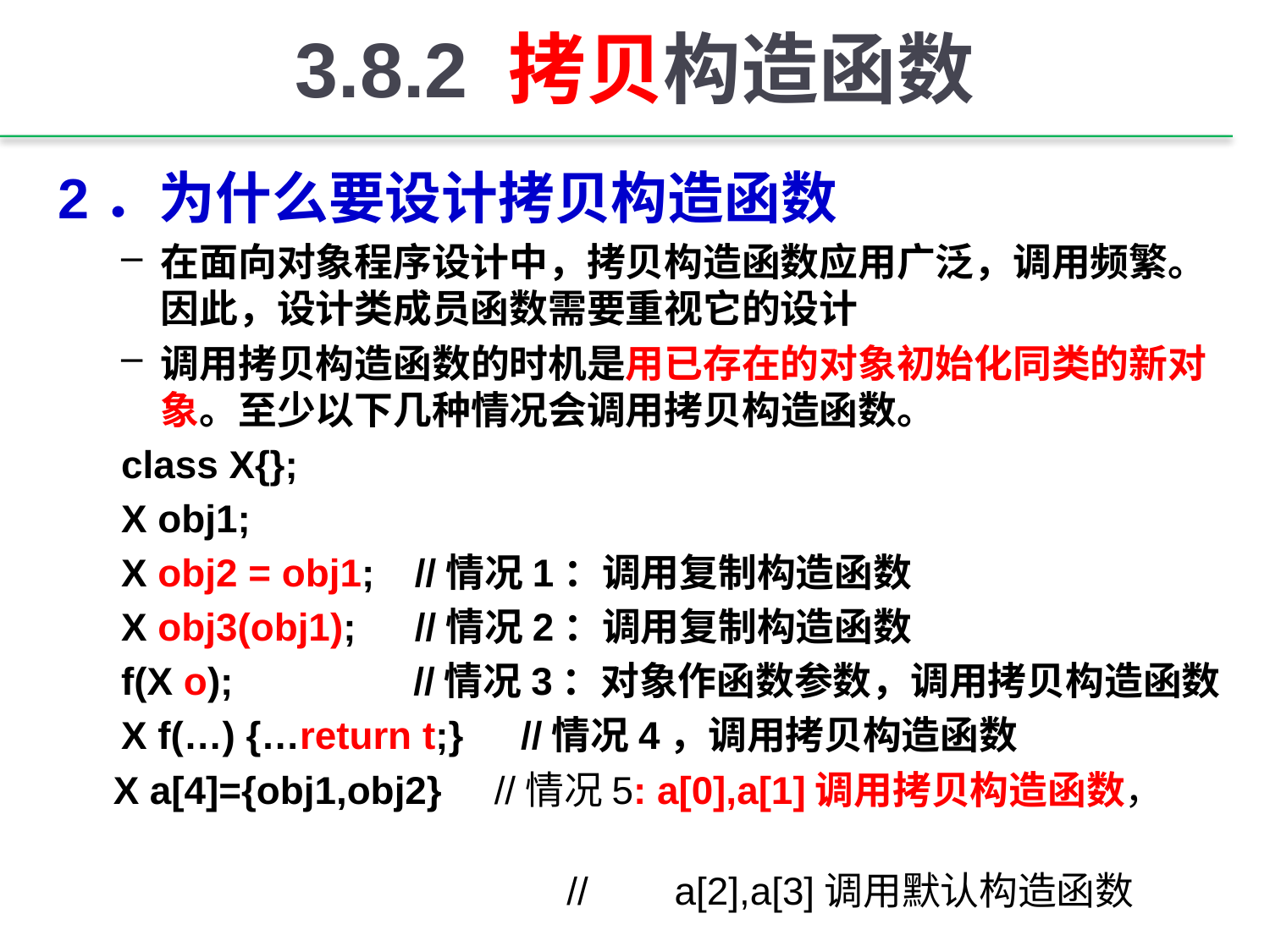

# 3.8.2 拷贝构造函数
2．为什么要设计拷贝构造函数
在面向对象程序设计中，拷贝构造函数应用广泛，调用频繁。因此，设计类成员函数需要重视它的设计
调用拷贝构造函数的时机是用已存在的对象初始化同类的新对象。至少以下几种情况会调用拷贝构造函数。
class X{};
X obj1;
X obj2 = obj1;   	//情况1：调用复制构造函数
X obj3(obj1);   	//情况2：调用复制构造函数
f(X o);  	　　　//情况3：对象作函数参数，调用拷贝构造函数
X f(…) {…return t;}　//情况4，调用拷贝构造函数
X a[4]={obj1,obj2}   	//情况5: a[0],a[1]调用拷贝构造函数，
                                          //        a[2],a[3]调用默认构造函数